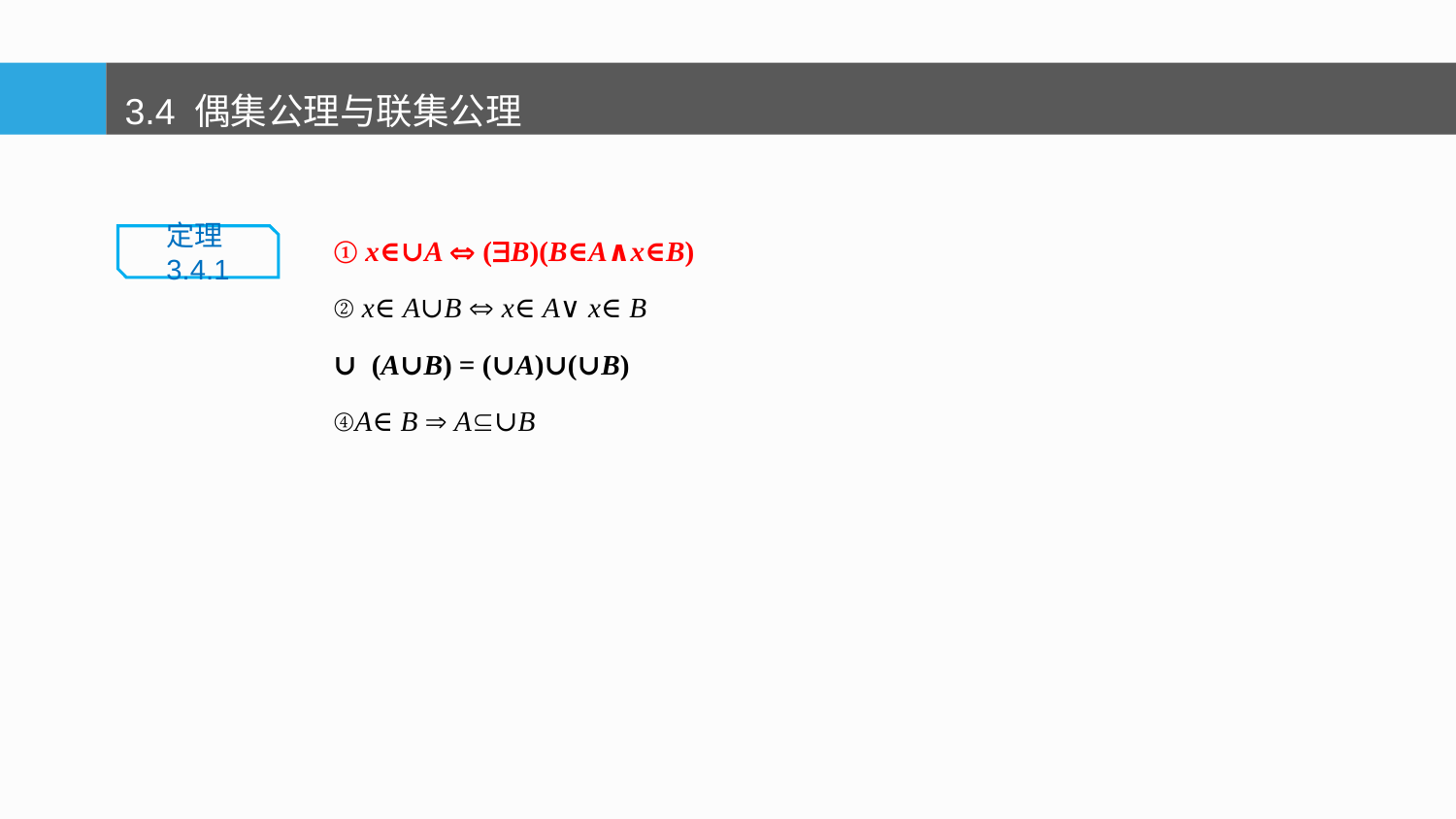

3.4 偶集公理与联集公理

① x∈∪A ⇔ (∃B)(B∈A∧x∈B)
② x∈A∪B ⇔ x∈A∨x∈B
③∪(A∪B) = (∪A)∪(∪B)
④A∈B ⇒ A⊆∪B
定理3.4.1